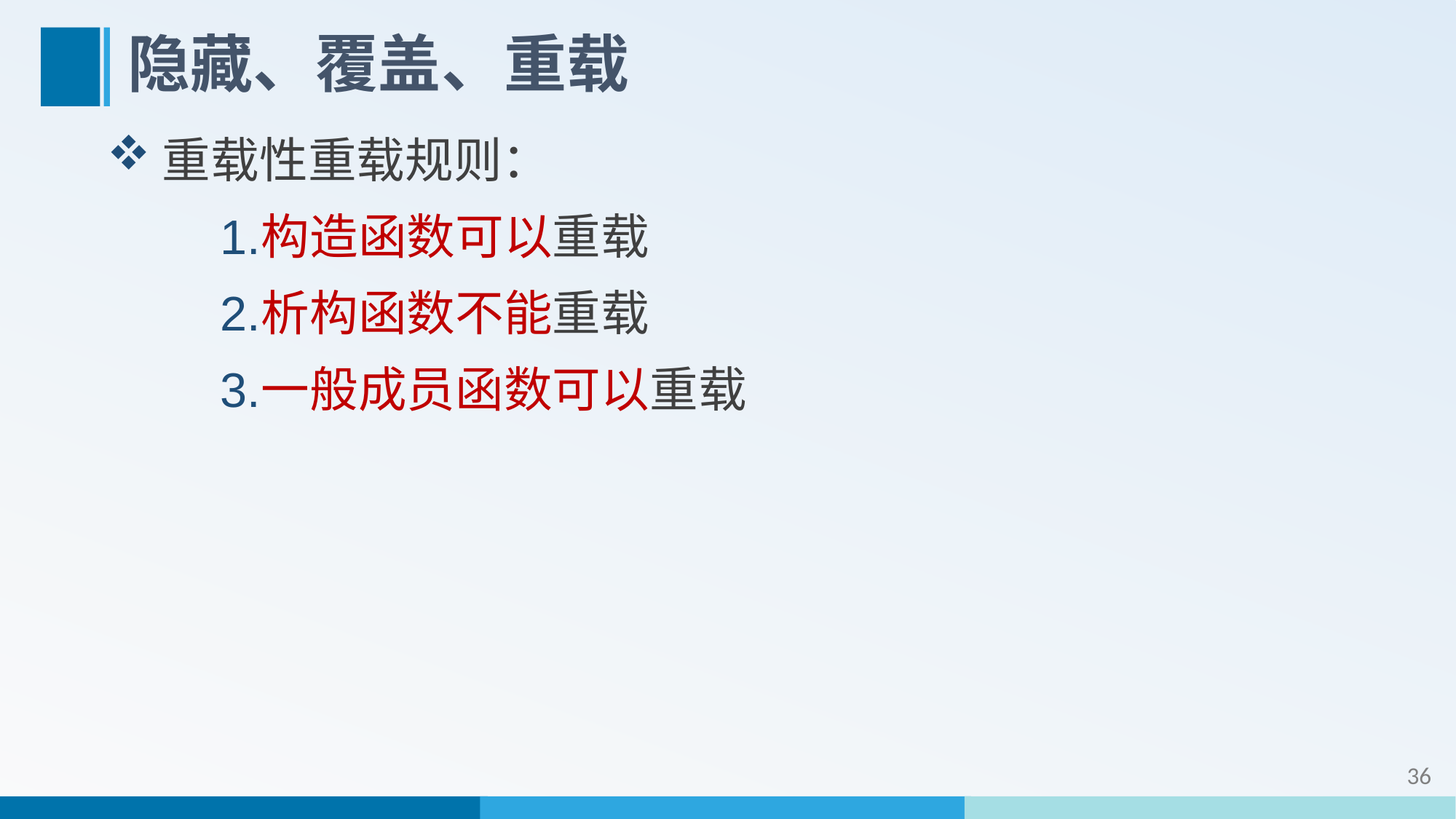

# 隐藏、覆盖、重载
重载性重载规则：
构造函数可以重载
析构函数不能重载
一般成员函数可以重载